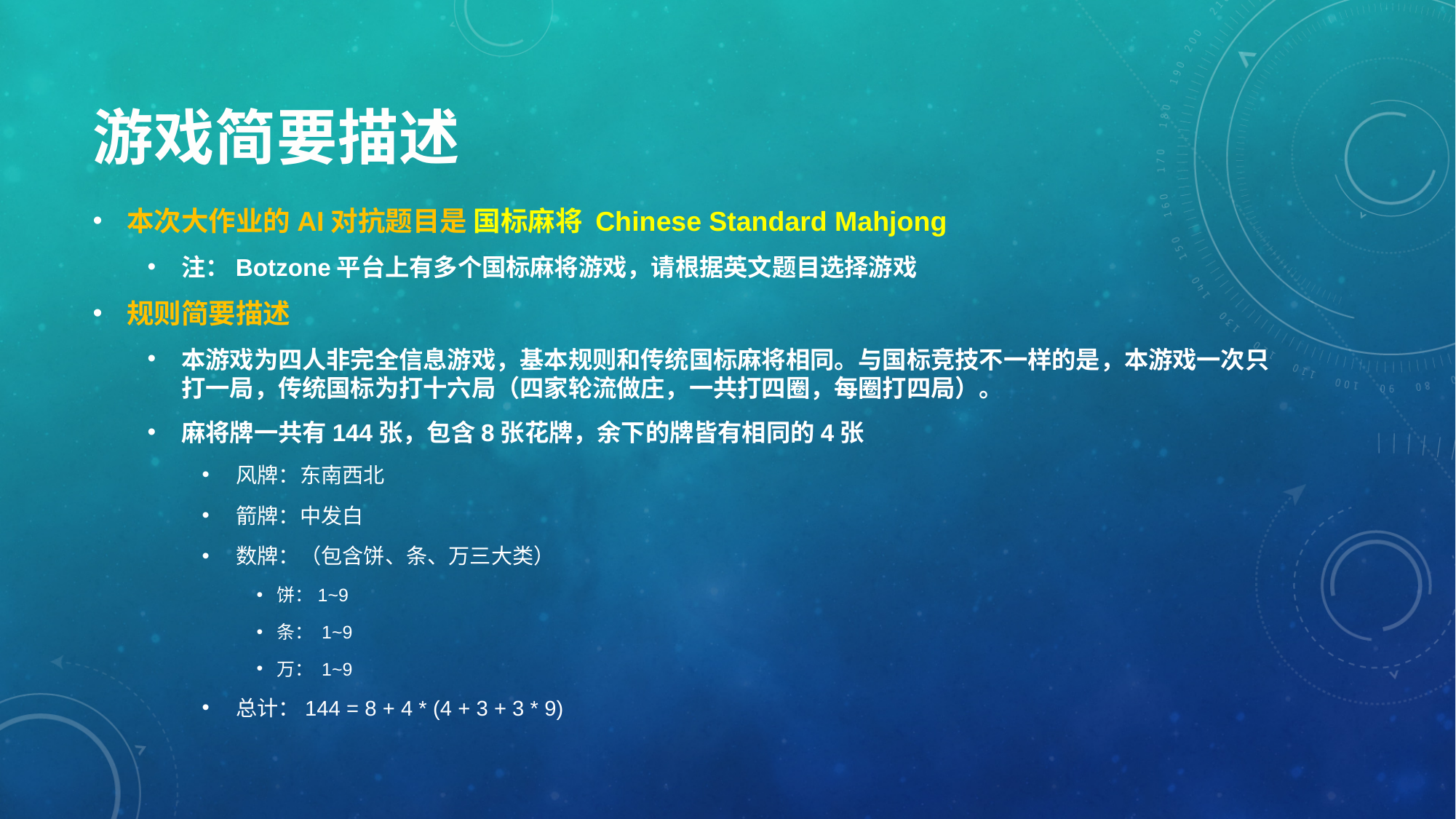

# 游戏简要描述
本次大作业的AI对抗题目是 国标麻将 Chinese Standard Mahjong
注：Botzone平台上有多个国标麻将游戏，请根据英文题目选择游戏
规则简要描述
本游戏为四人非完全信息游戏，基本规则和传统国标麻将相同。与国标竞技不一样的是，本游戏一次只打一局，传统国标为打十六局（四家轮流做庄，一共打四圈，每圈打四局）。
麻将牌一共有144张，包含8张花牌，余下的牌皆有相同的4张
风牌：东南西北
箭牌：中发白
数牌：（包含饼、条、万三大类）
饼：1~9
条： 1~9
万： 1~9
总计：144 = 8 + 4 * (4 + 3 + 3 * 9)